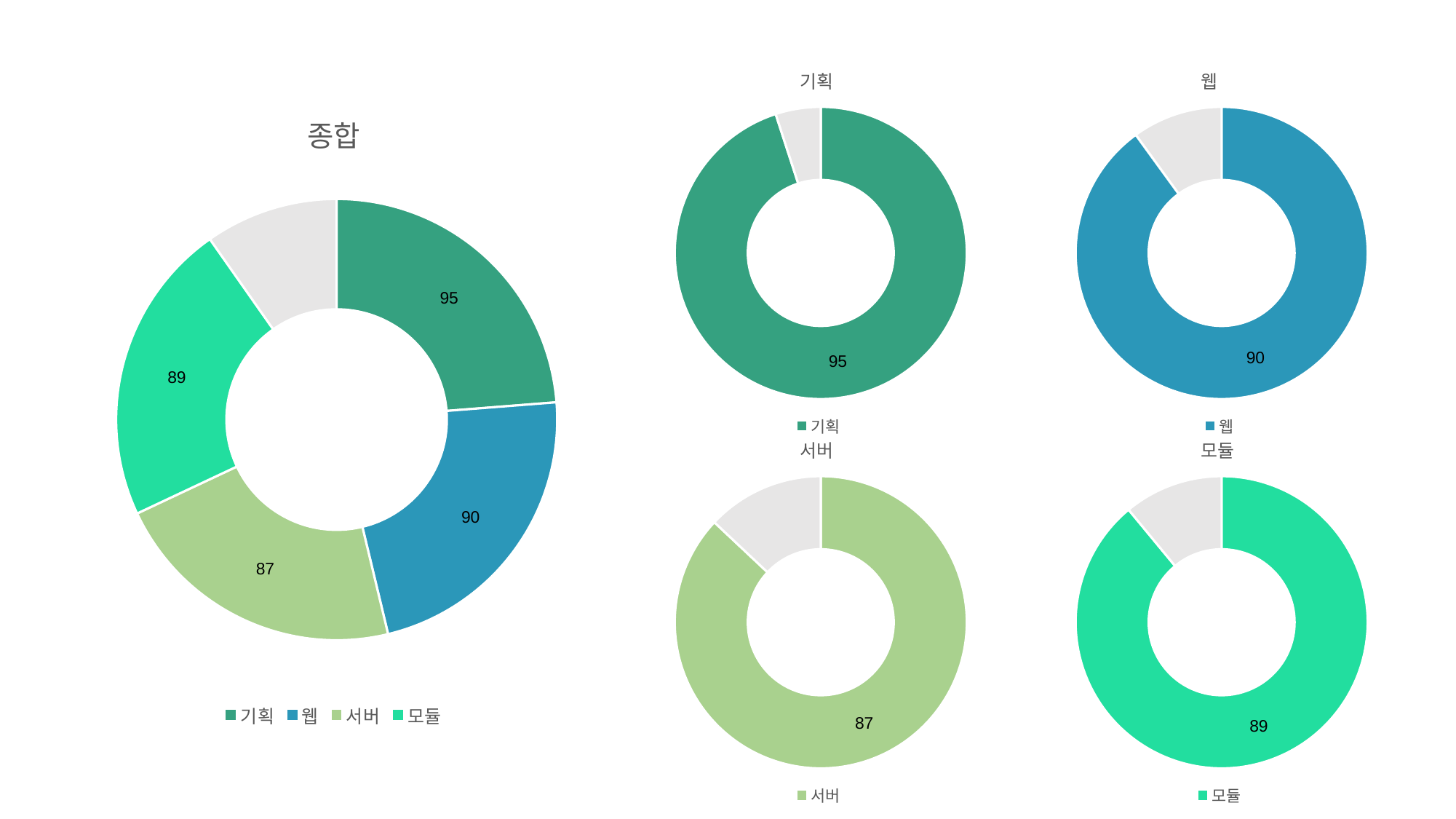

### Chart: 웹

| Category | 웹 |
|---|---|
| 웹 | 90.0 |
| 총점 | 10.0 |

### Chart: 기획

| Category | 기획 |
|---|---|
| 기획 | 95.0 |
| 총점 | 5.0 |

### Chart: 종합

| Category | 종합 |
|---|---|
| 기획 | 95.0 |
| 웹 | 90.0 |
| 서버 | 87.0 |
| 모듈 | 89.0 |
| 총점 | 39.0 |

### Chart: 서버

| Category | 서버 |
|---|---|
| 서버 | 87.0 |
| 총점 | 13.0 |

### Chart: 모듈

| Category | 모듈 |
|---|---|
| 모듈 | 89.0 |
| 총점 | 11.0 |